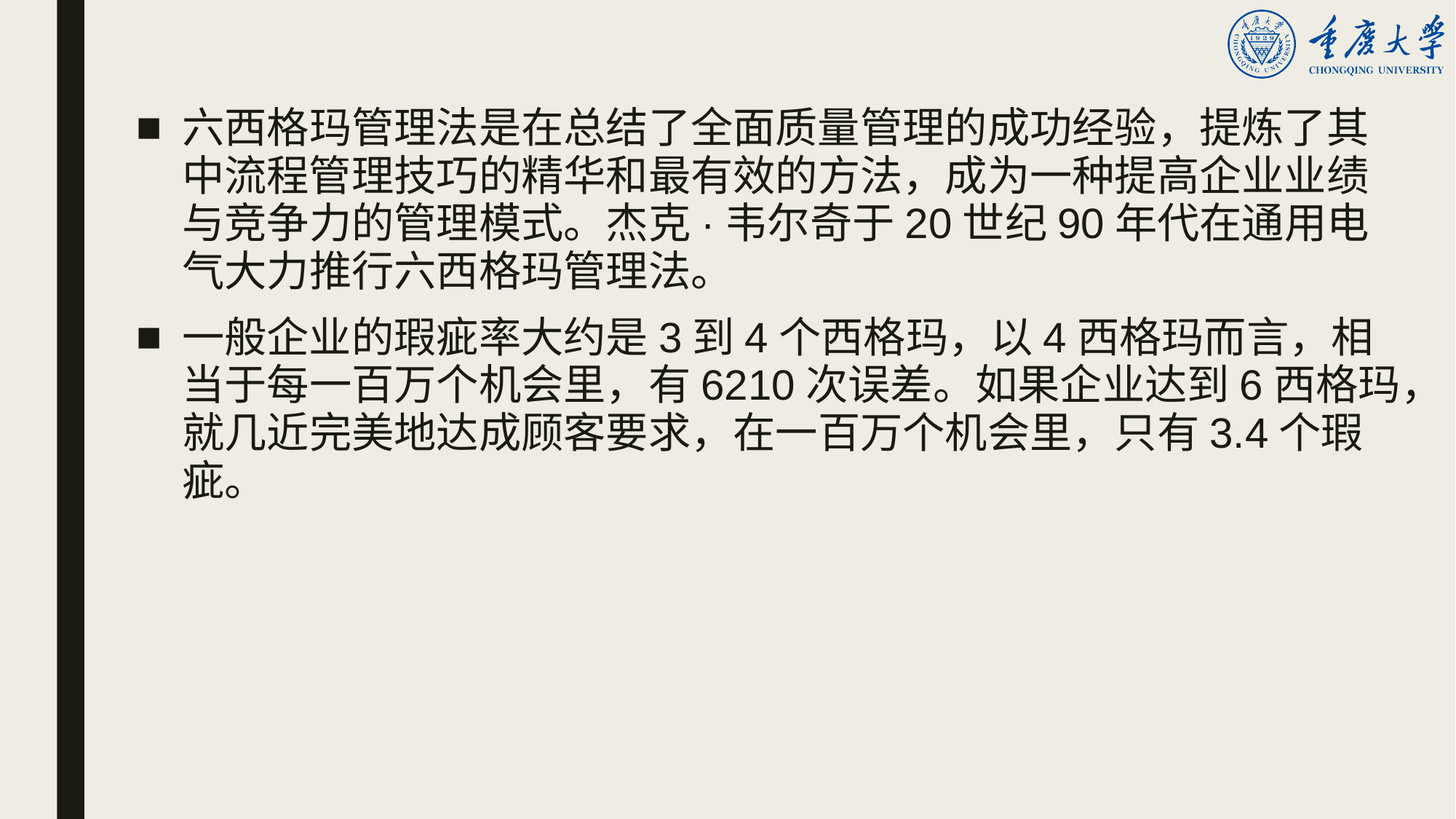

六西格玛管理法是在总结了全面质量管理的成功经验，提炼了其中流程管理技巧的精华和最有效的方法，成为一种提高企业业绩与竞争力的管理模式。杰克·韦尔奇于20世纪90年代在通用电气大力推行六西格玛管理法。
一般企业的瑕疵率大约是3到4个西格玛，以4西格玛而言，相当于每一百万个机会里，有6210次误差。如果企业达到6西格玛，就几近完美地达成顾客要求，在一百万个机会里，只有3.4个瑕疵。